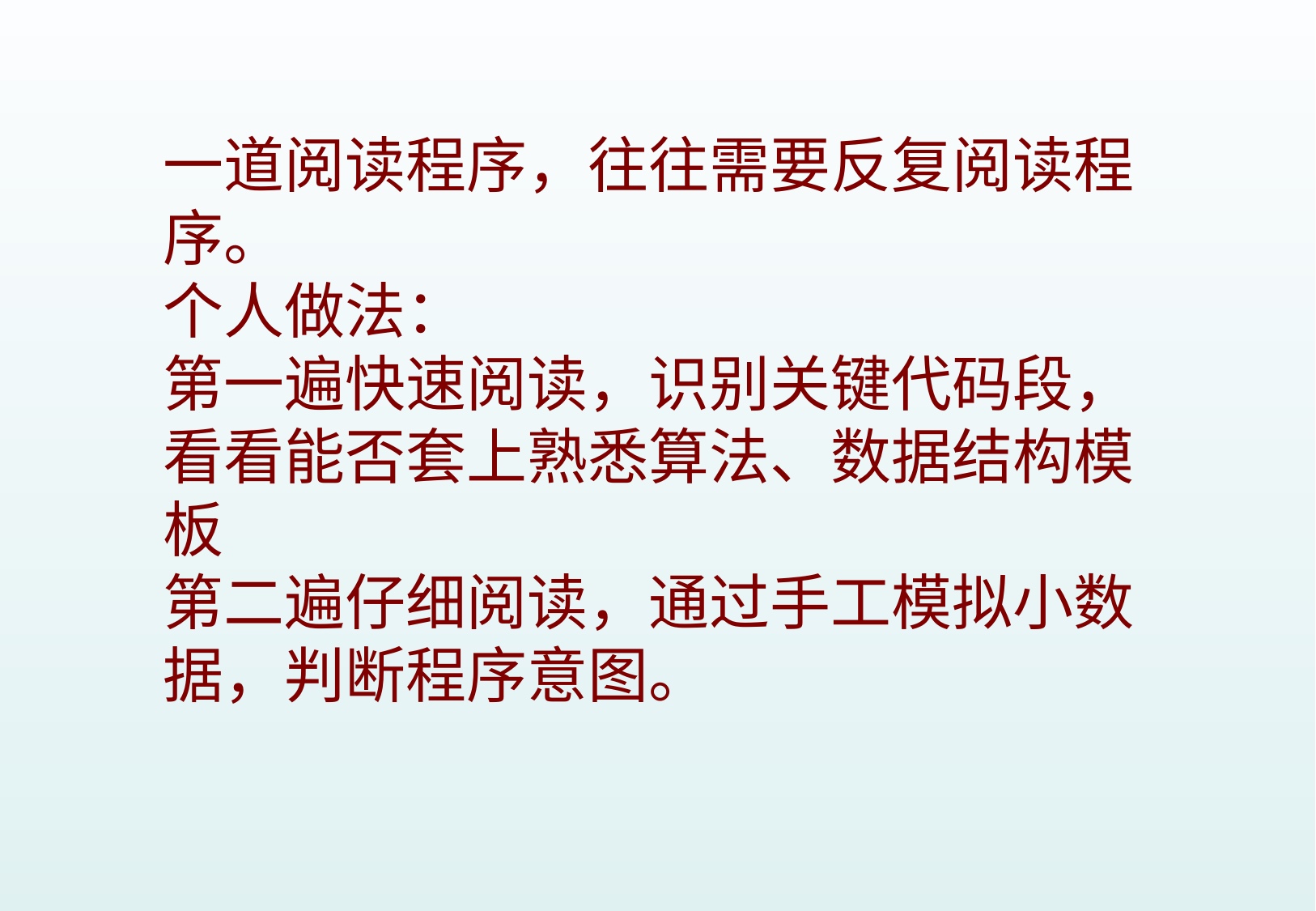

一道阅读程序，往往需要反复阅读程序。
个人做法：
第一遍快速阅读，识别关键代码段，看看能否套上熟悉算法、数据结构模板
第二遍仔细阅读，通过手工模拟小数据，判断程序意图。